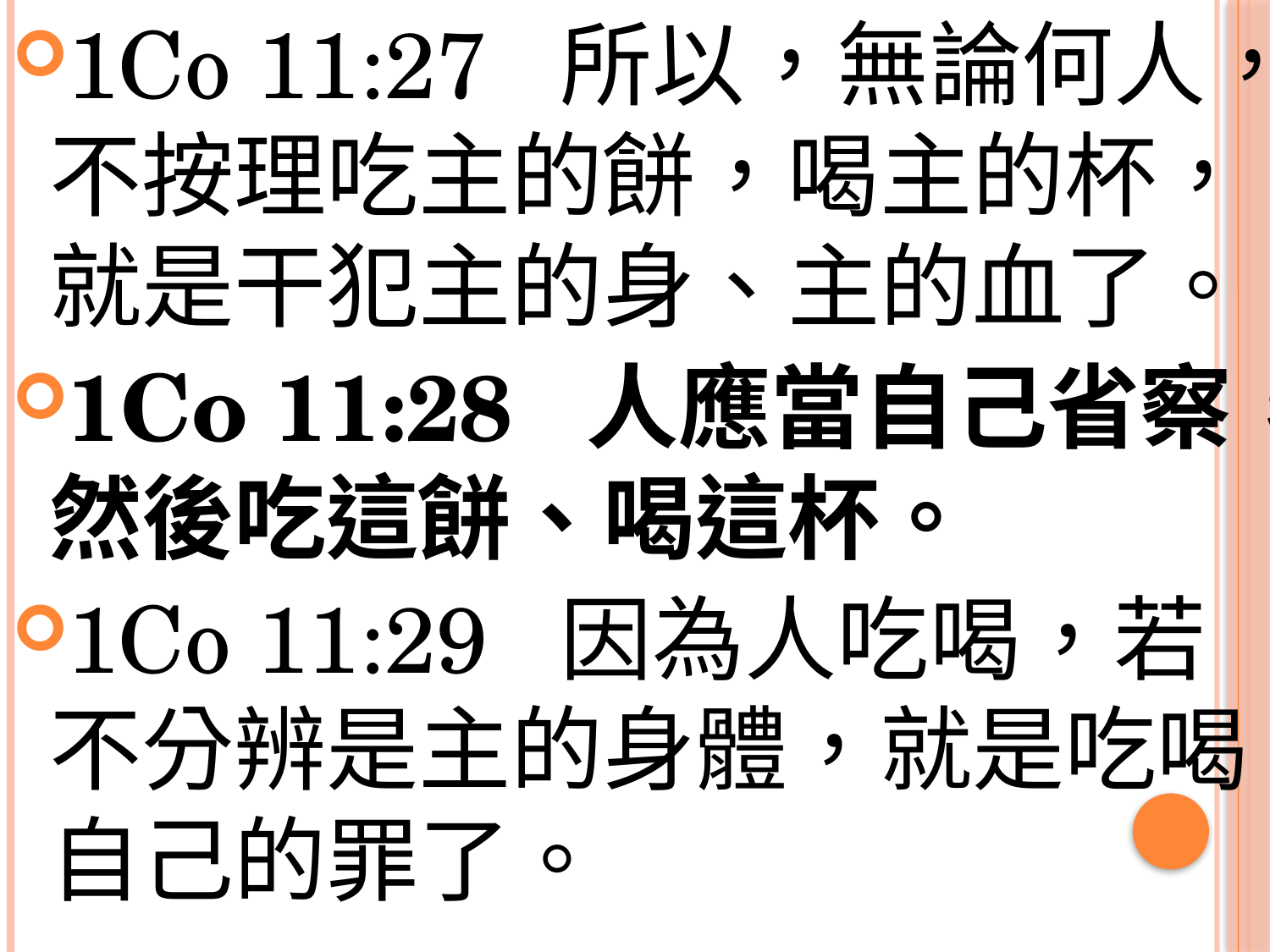

1Co 11:27  所以，無論何人，不按理吃主的餅，喝主的杯，就是干犯主的身、主的血了。
1Co 11:28  人應當自己省察，然後吃這餅、喝這杯。
1Co 11:29  因為人吃喝，若不分辨是主的身體，就是吃喝自己的罪了。